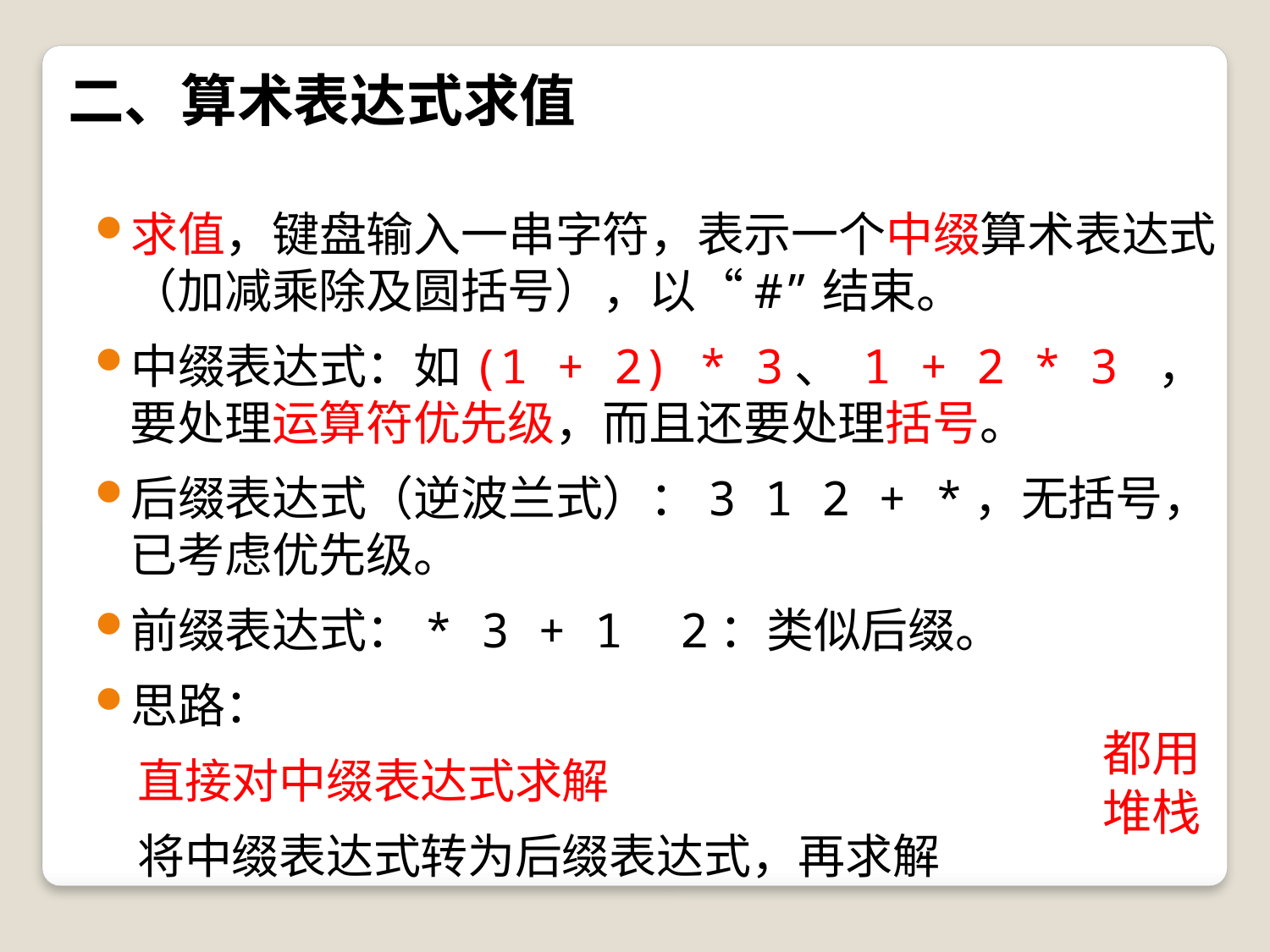

# 二、算术表达式求值
求值，键盘输入一串字符，表示一个中缀算术表达式（加减乘除及圆括号），以“#”结束。
中缀表达式：如(1 + 2) * 3、 1 + 2 * 3 ，要处理运算符优先级，而且还要处理括号。
后缀表达式（逆波兰式）：3 1 2 + *，无括号，已考虑优先级。
前缀表达式：* 3 + 1  2：类似后缀。
思路：
   直接对中缀表达式求解
   将中缀表达式转为后缀表达式，再求解
都用
堆栈